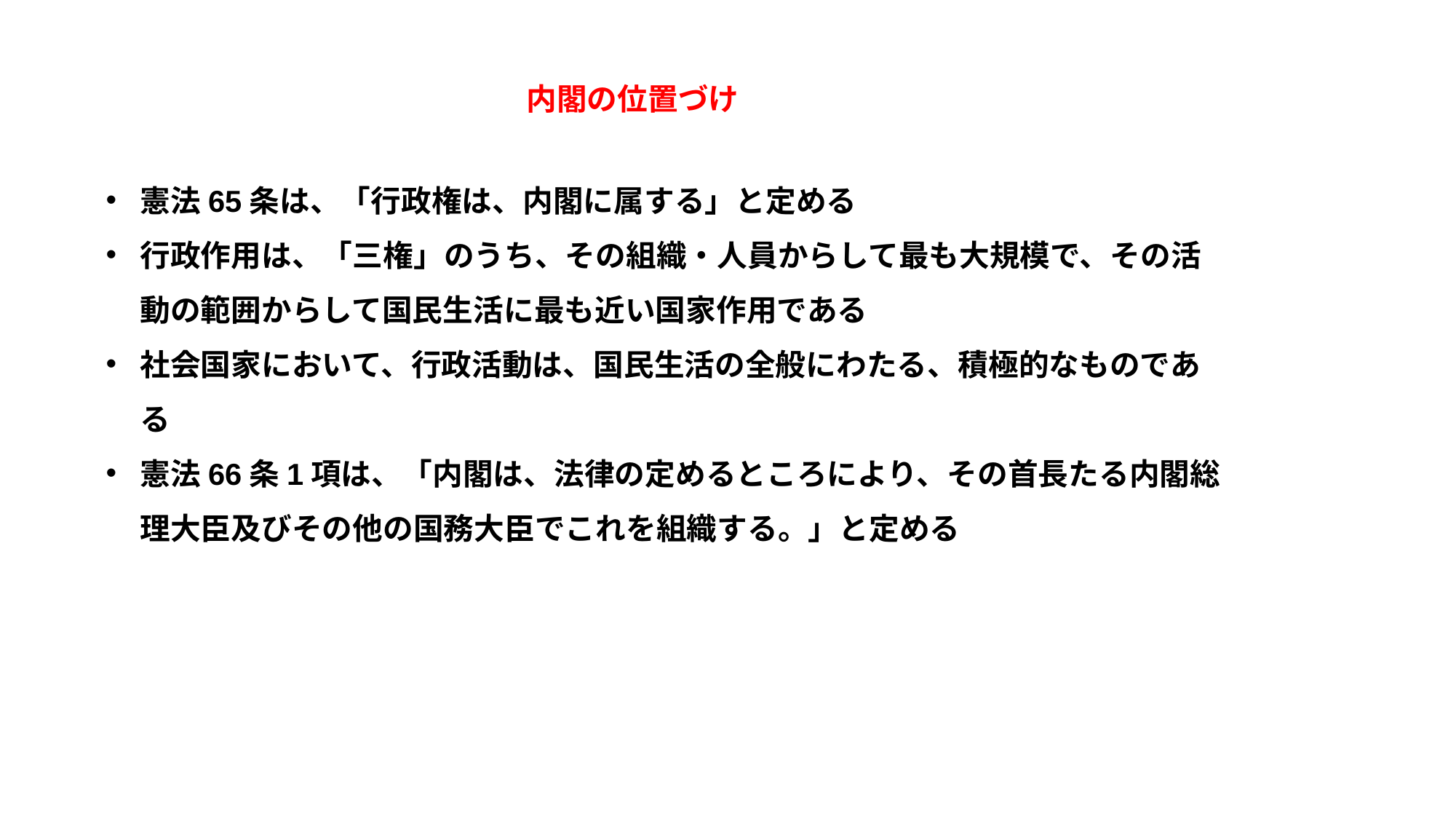

内閣の位置づけ
憲法65条は、「行政権は、内閣に属する」と定める
行政作用は、「三権」のうち、その組織・人員からして最も大規模で、その活動の範囲からして国民生活に最も近い国家作用である
社会国家において、行政活動は、国民生活の全般にわたる、積極的なものである
憲法66条1項は、「内閣は、法律の定めるところにより、その首長たる内閣総理大臣及びその他の国務大臣でこれを組織する。」と定める